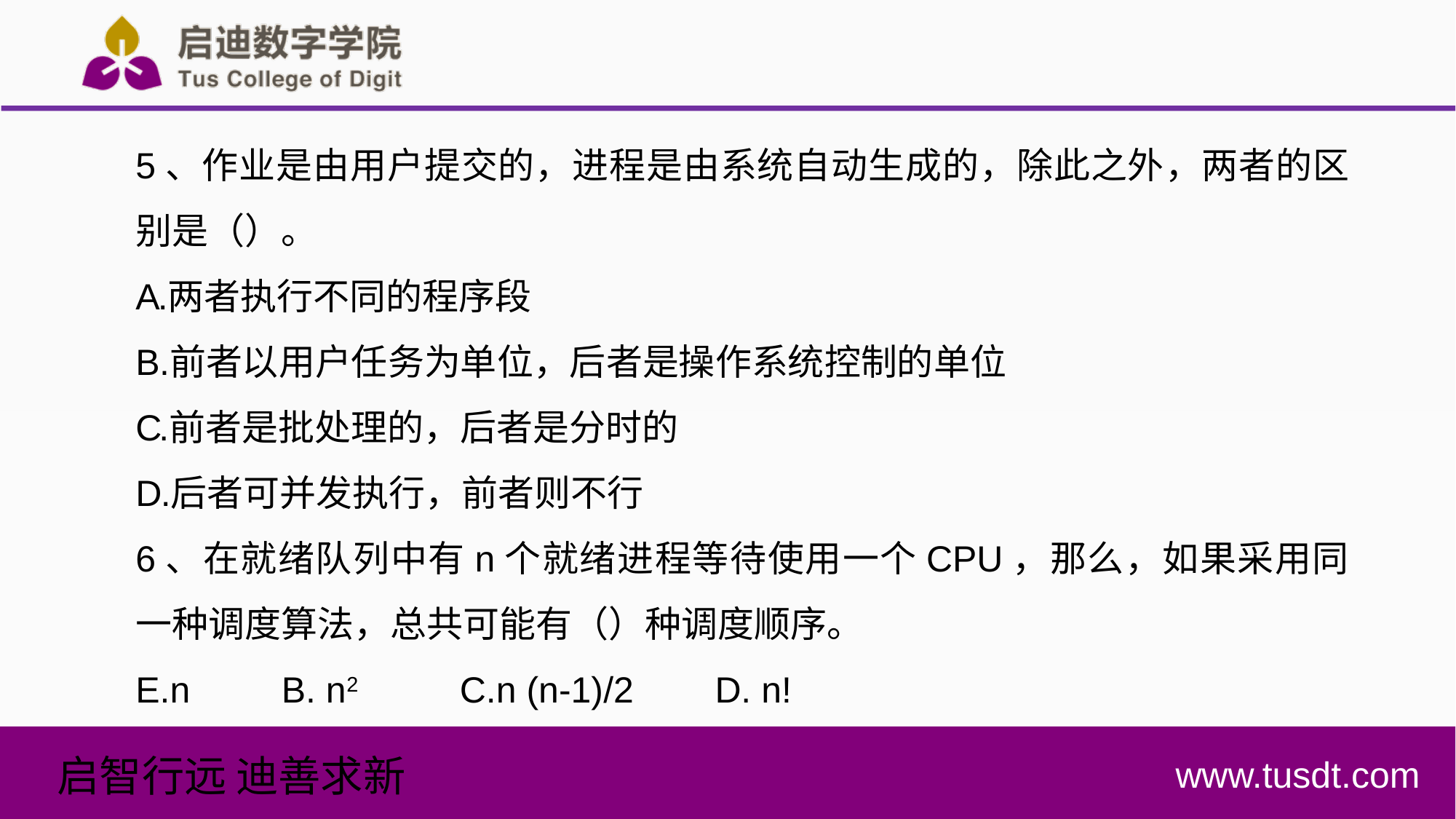

5、作业是由用户提交的，进程是由系统自动生成的，除此之外，两者的区别是（）。
两者执行不同的程序段
前者以用户任务为单位，后者是操作系统控制的单位
前者是批处理的，后者是分时的
后者可并发执行，前者则不行
6、在就绪队列中有n个就绪进程等待使用一个CPU，那么，如果采用同一种调度算法，总共可能有（）种调度顺序。
n         B. n2          C.n (n-1)/2        D. n!